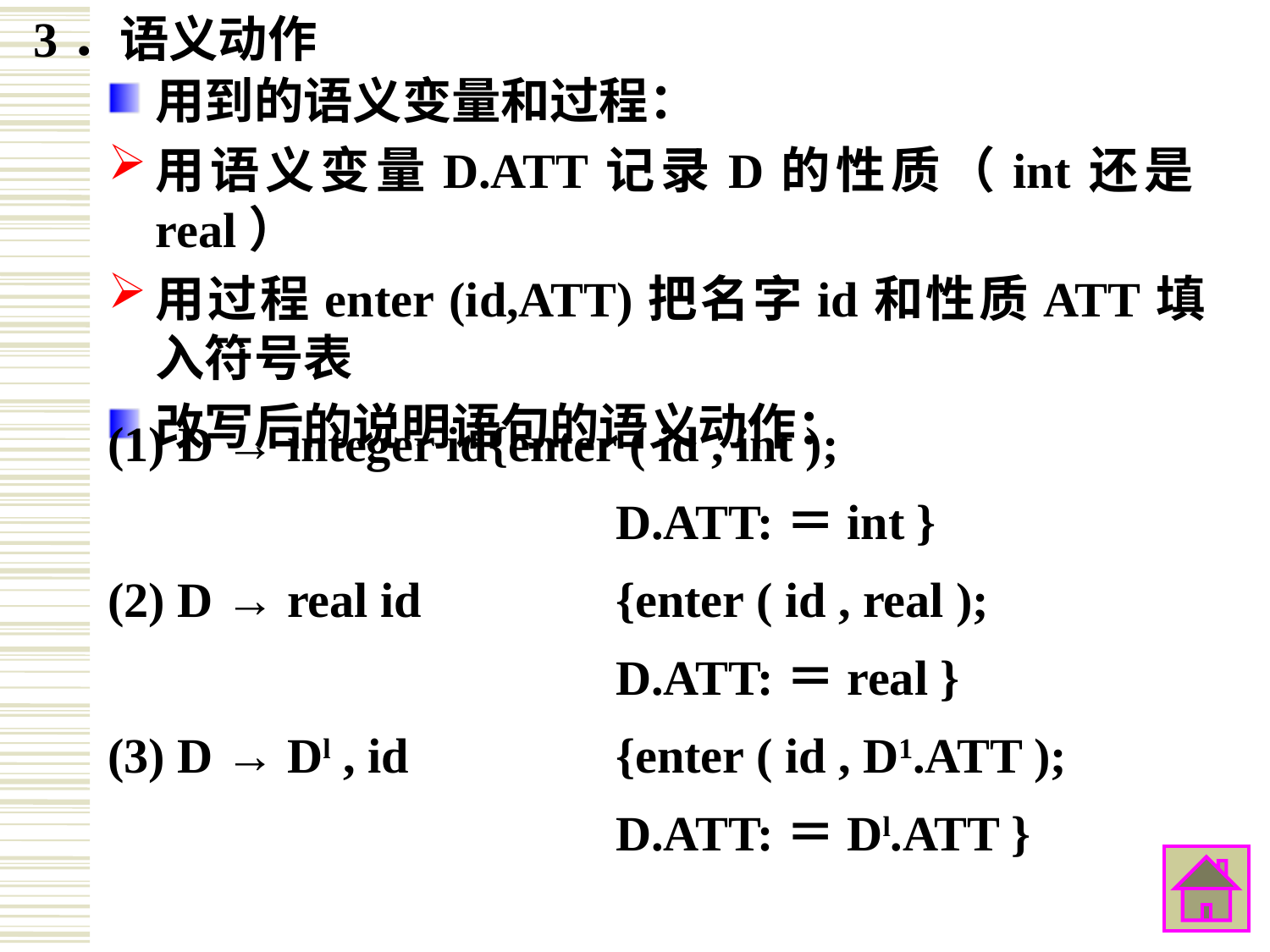

# 3．语义动作
用到的语义变量和过程：
用语义变量D.ATT记录D的性质（int还是real）
用过程enter (id,ATT)把名字id和性质ATT填入符号表
改写后的说明语句的语义动作：
(1) D → integer id	{enter ( id , int );
				D.ATT:＝int }
(2) D → real id        	{enter ( id , real );
				D.ATT:＝real }
(3) D → Dl , id        	{enter ( id , D1.ATT );
				D.ATT:＝Dl.ATT }